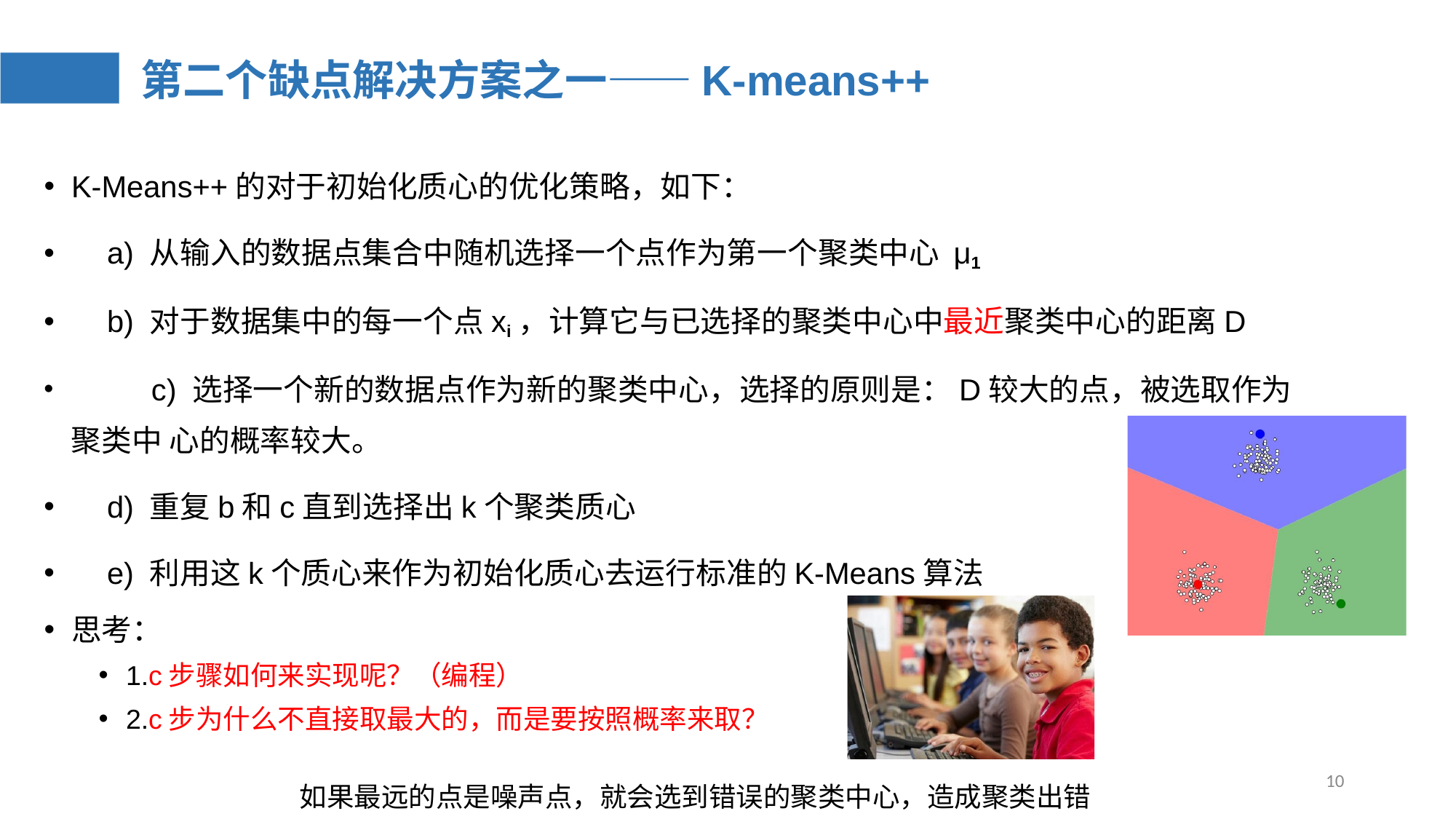

# 第二个缺点解决方案之一——K-means++
K-Means++的对于初始化质心的优化策略，如下：
a) 从输入的数据点集合中随机选择一个点作为第一个聚类中心 μ1
b) 对于数据集中的每一个点xi，计算它与已选择的聚类中心中最近聚类中心的距离D
	c) 选择一个新的数据点作为新的聚类中心，选择的原则是：D较大的点，被选取作为聚类中 心的概率较大。
d) 重复b和c直到选择出k个聚类质心
e) 利用这k个质心来作为初始化质心去运行标准的K-Means算法
思考：
1.c步骤如何来实现呢？（编程）
2.c步为什么不直接取最大的，而是要按照概率来取？

10
如果最远的点是噪声点，就会选到错误的聚类中心，造成聚类出错